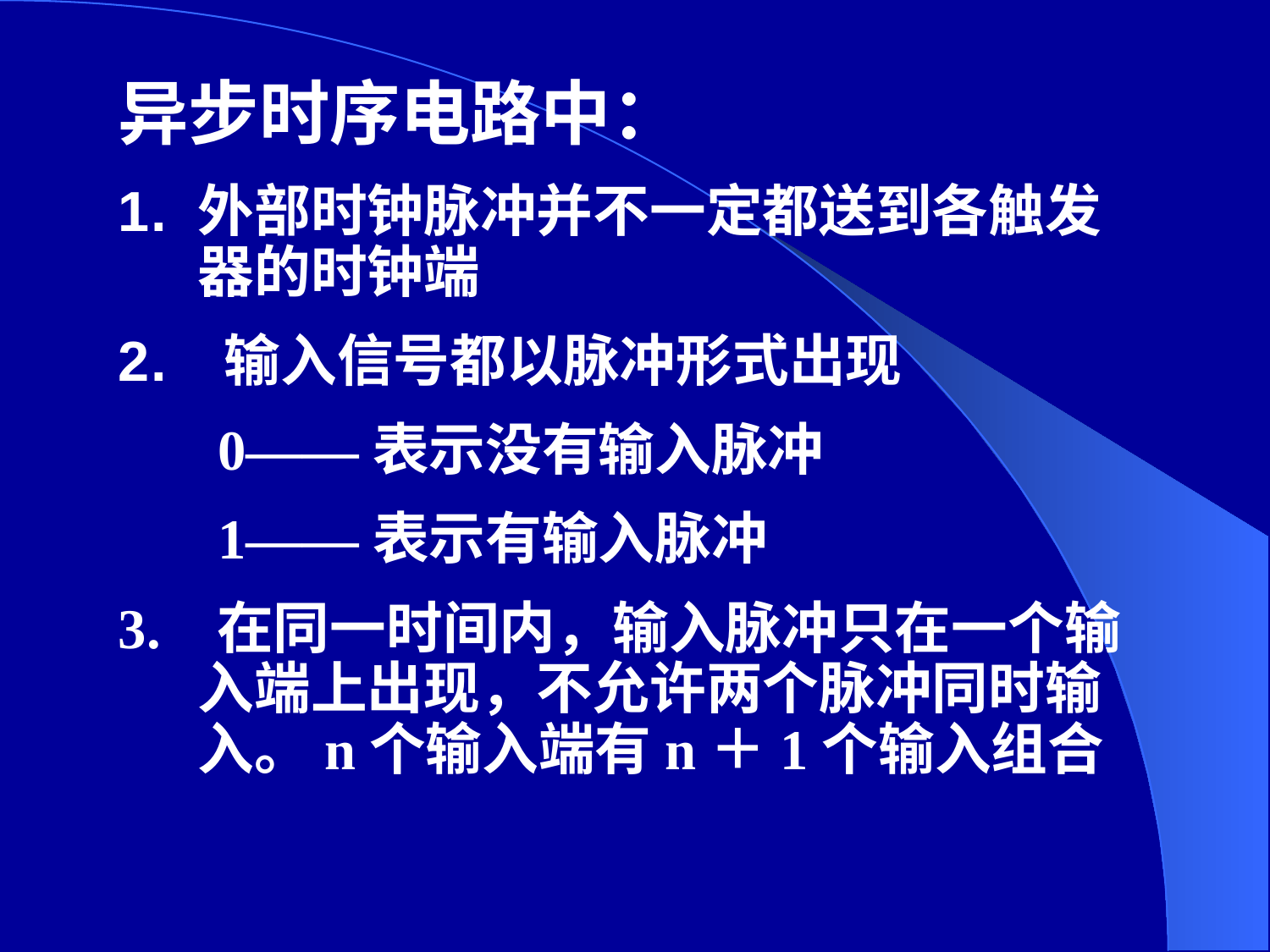

异步时序电路中：
外部时钟脉冲并不一定都送到各触发器的时钟端
 输入信号都以脉冲形式出现
       0——表示没有输入脉冲
       1——表示有输入脉冲
3.   在同一时间内，输入脉冲只在一个输入端上出现，不允许两个脉冲同时输入。n个输入端有n＋1个输入组合